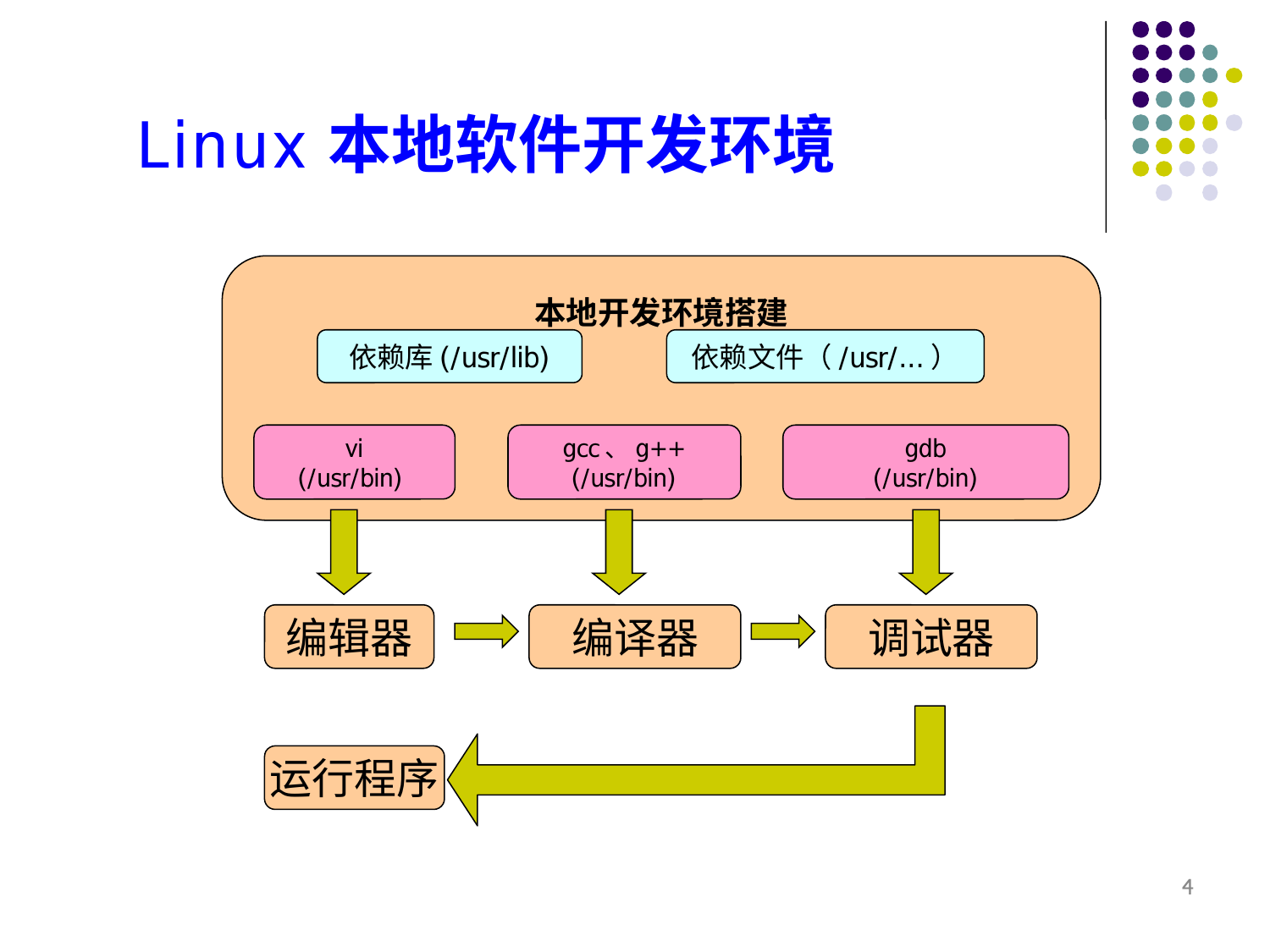

Linux本地软件开发环境
本地开发环境搭建

依赖库(/usr/lib)
依赖文件（/usr/...）
vi
(/usr/bin)
gcc、g++
(/usr/bin)
gdb
(/usr/bin)

编辑器
编译器
调试器

运行程序
4